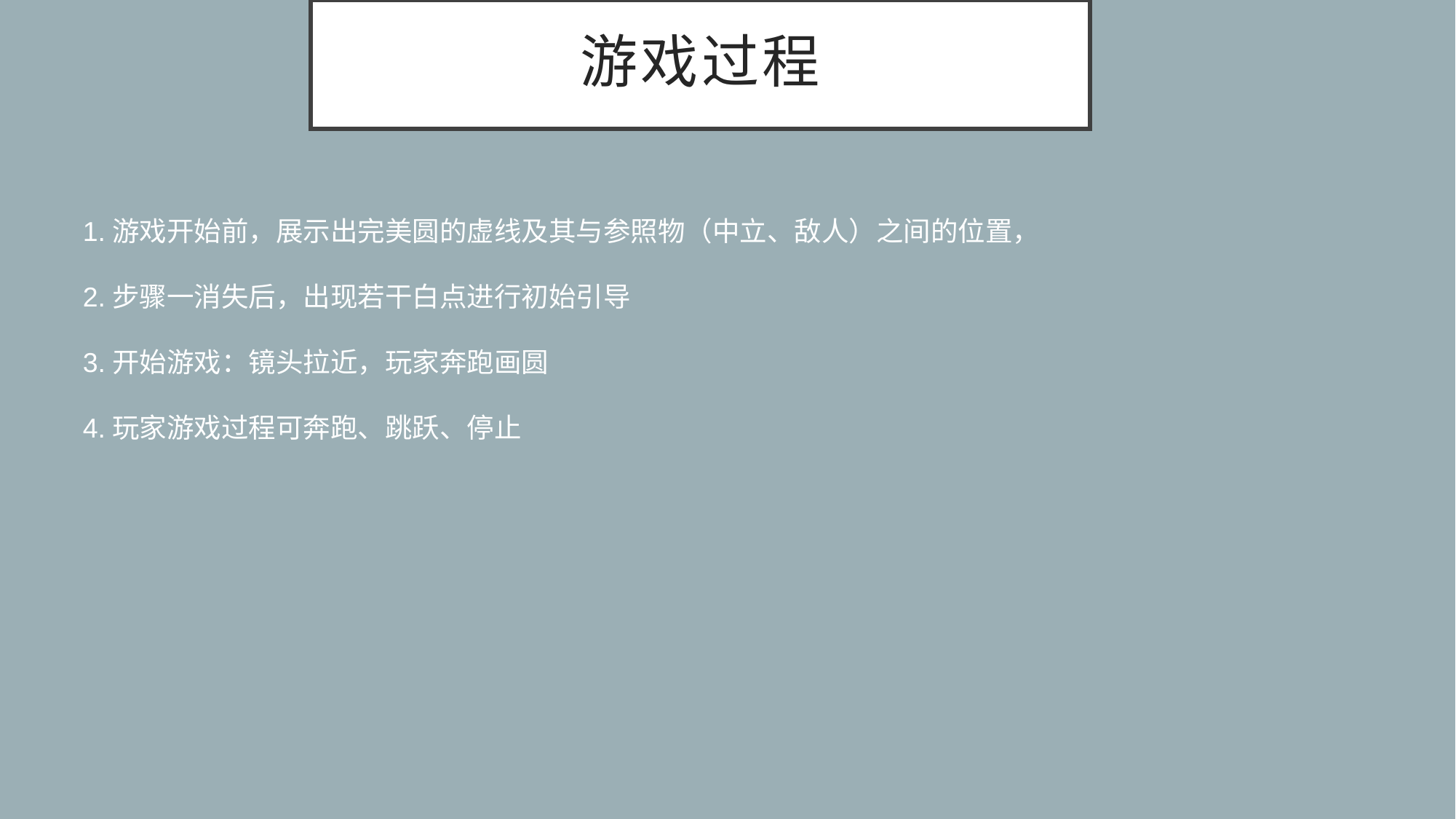

# 游戏过程
1.游戏开始前，展示出完美圆的虚线及其与参照物（中立、敌人）之间的位置，
2.步骤一消失后，出现若干白点进行初始引导
3.开始游戏：镜头拉近，玩家奔跑画圆
4.玩家游戏过程可奔跑、跳跃、停止